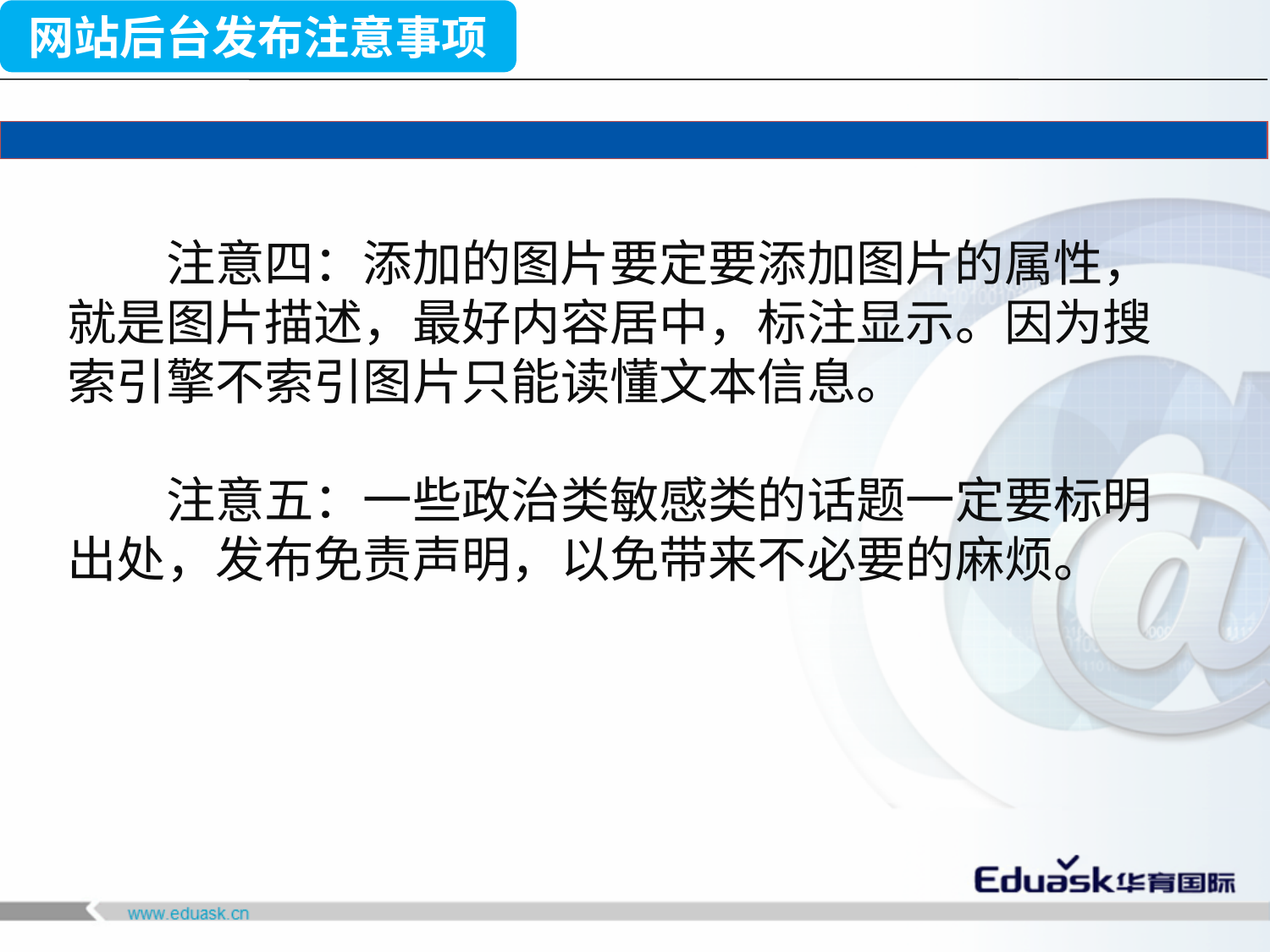

网站后台发布注意事项

　　注意四：添加的图片要定要添加图片的属性，就是图片描述，最好内容居中，标注显示。因为搜索引擎不索引图片只能读懂文本信息。

　　注意五：一些政治类敏感类的话题一定要标明出处，发布免责声明，以免带来不必要的麻烦。